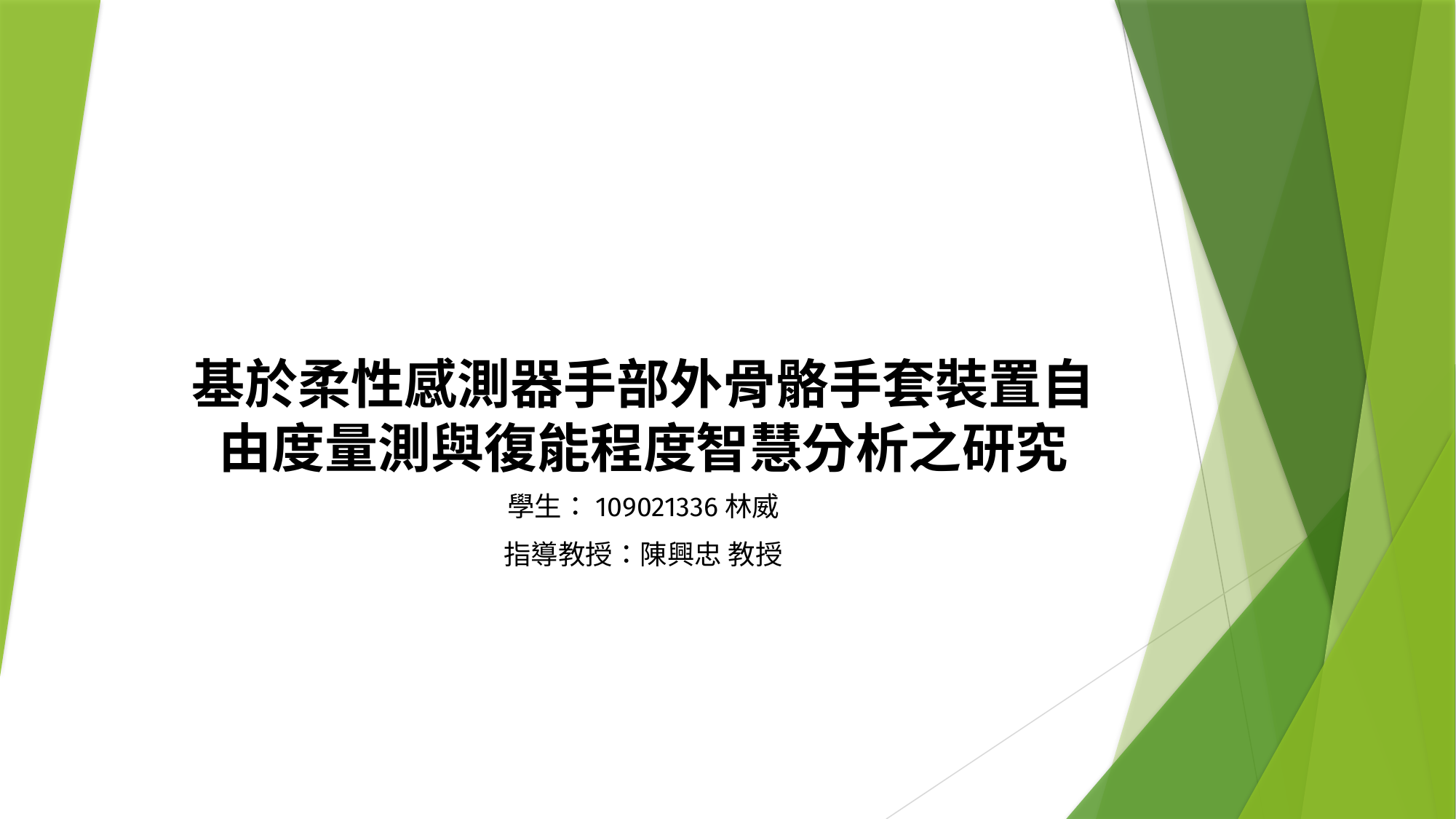

# 基於柔性感測器手部外骨骼手套裝置自由度量測與復能程度智慧分析之研究
學生：109021336林威
指導教授：陳興忠 教授